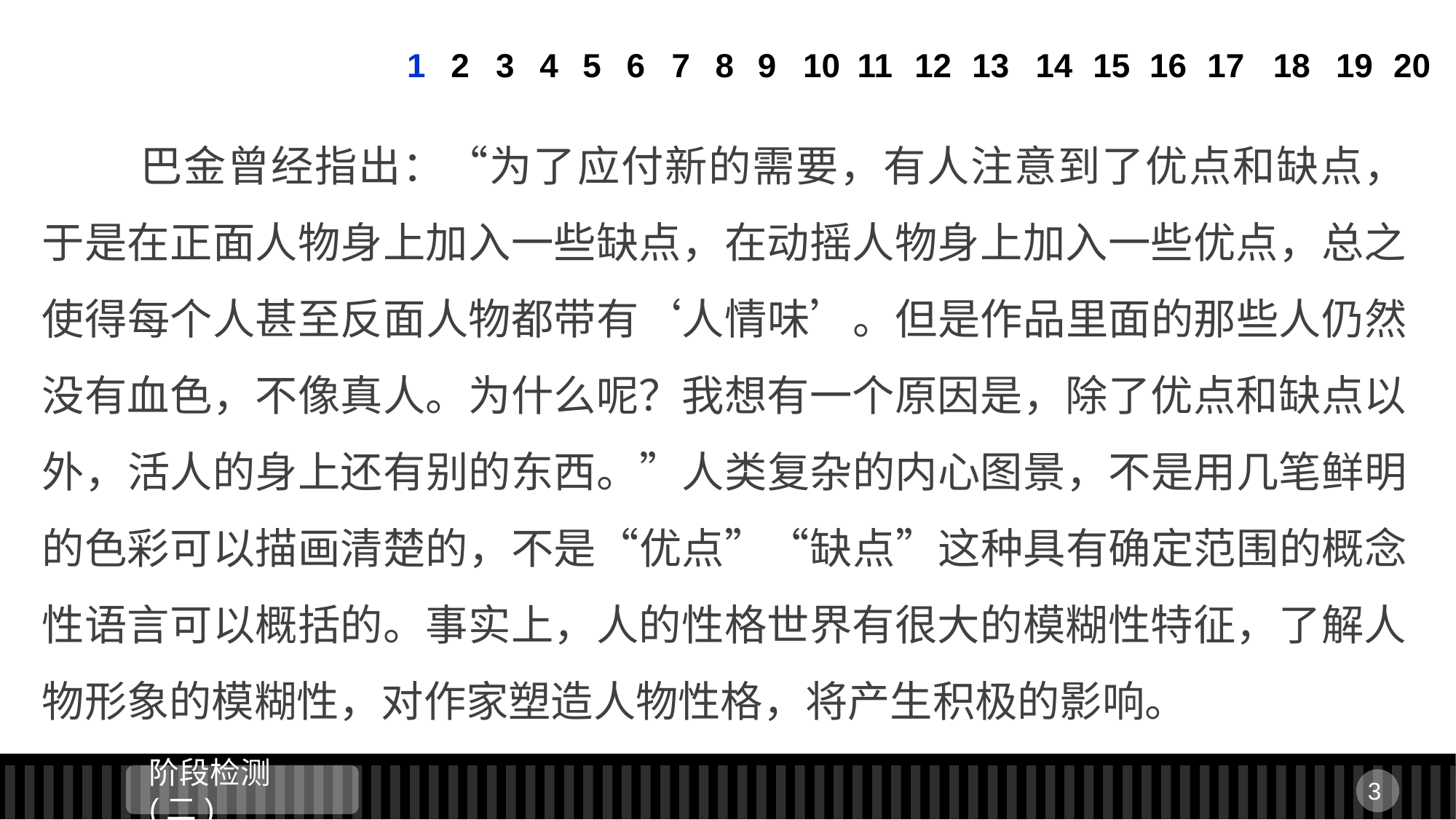

1
2
3
4
5
6
7
8
9
10
11
12
13
14
15
16
17
18
19
20
        巴金曾经指出：“为了应付新的需要，有人注意到了优点和缺点， 于是在正面人物身上加入一些缺点，在动摇人物身上加入一些优点，总之使得每个人甚至反面人物都带有‘人情味’。但是作品里面的那些人仍然没有血色，不像真人。为什么呢？我想有一个原因是，除了优点和缺点以外，活人的身上还有别的东西。”人类复杂的内心图景，不是用几笔鲜明的色彩可以描画清楚的，不是“优点”“缺点”这种具有确定范围的概念性语言可以概括的。事实上，人的性格世界有很大的模糊性特征，了解人物形象的模糊性，对作家塑造人物性格，将产生积极的影响。